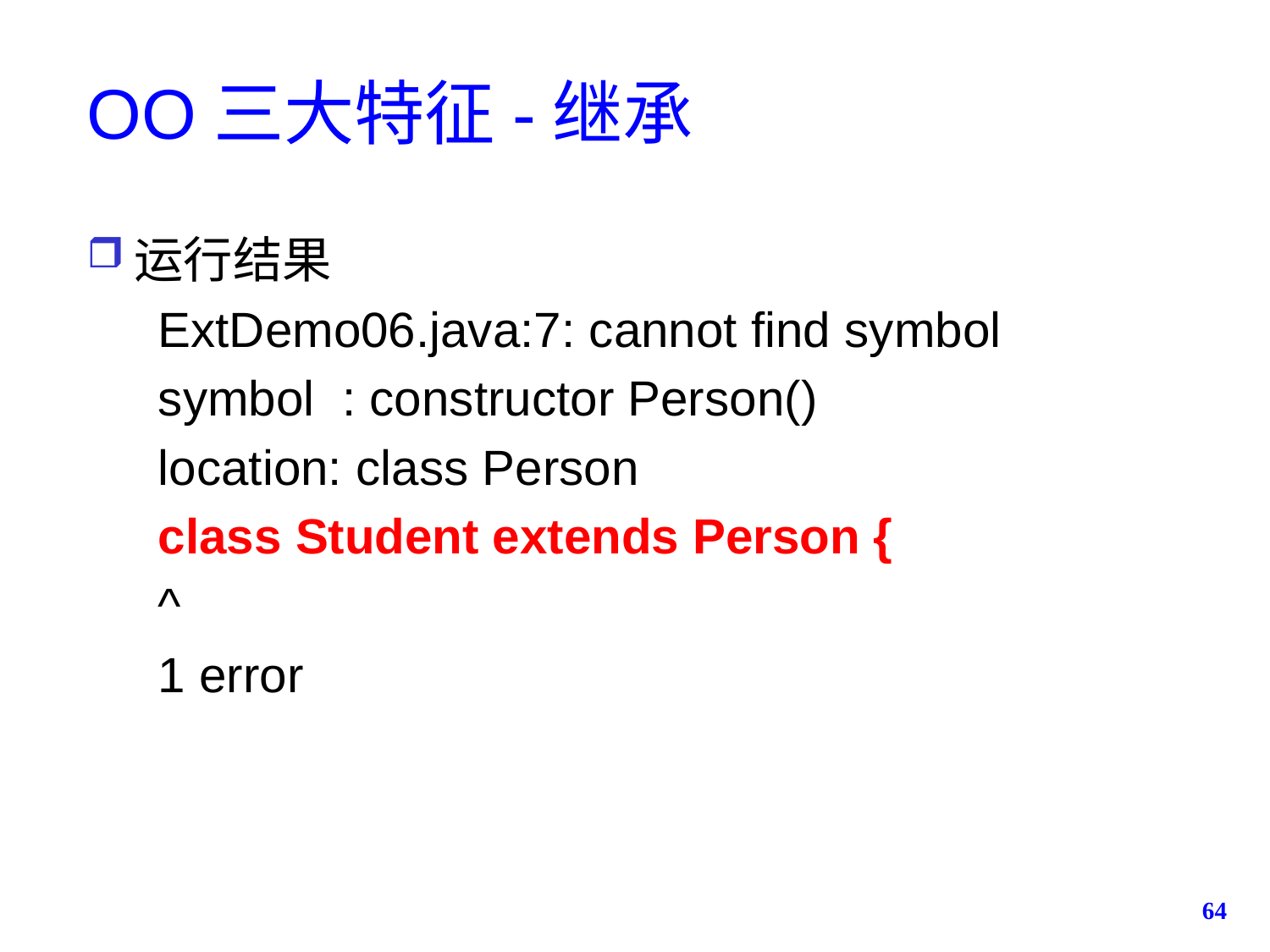

# OO三大特征-继承
运行结果
ExtDemo06.java:7: cannot find symbol
symbol  : constructor Person()
location: class Person
class Student extends Person {
^
1 error
64